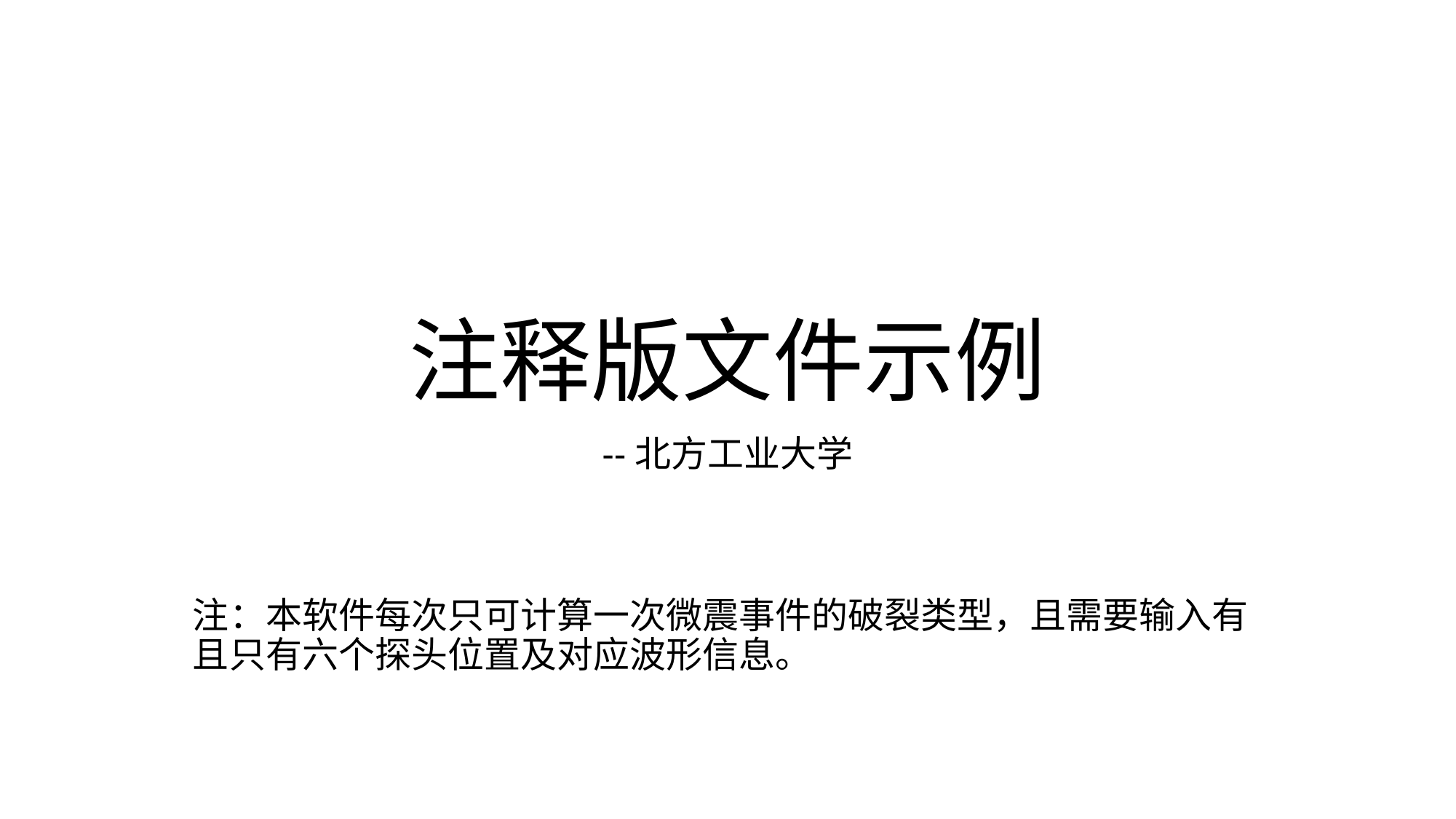

# 注释版文件示例
--北方工业大学
注：本软件每次只可计算一次微震事件的破裂类型，且需要输入有且只有六个探头位置及对应波形信息。